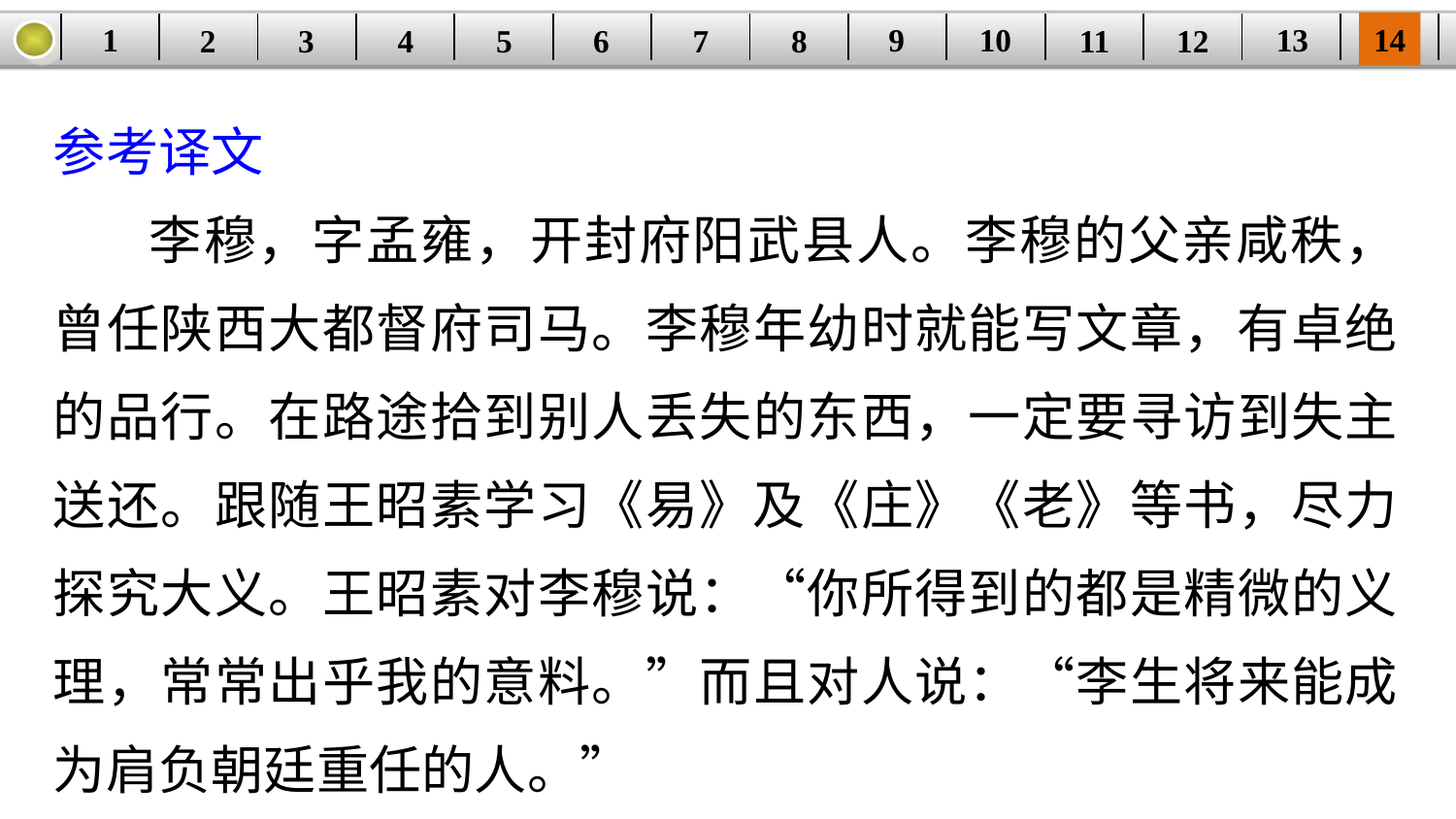

14
9
10
1
13
3
4
5
6
8
11
2
12
|  |  |  |  |  |  |  |  |  |  |  |  |  |  |
| --- | --- | --- | --- | --- | --- | --- | --- | --- | --- | --- | --- | --- | --- |
7

参考译文
      李穆，字孟雍，开封府阳武县人。李穆的父亲咸秩，曾任陕西大都督府司马。李穆年幼时就能写文章，有卓绝的品行。在路途拾到别人丢失的东西，一定要寻访到失主送还。跟随王昭素学习《易》及《庄》《老》等书，尽力探究大义。王昭素对李穆说：“你所得到的都是精微的义理，常常出乎我的意料。”而且对人说：“李生将来能成为肩负朝廷重任的人。”